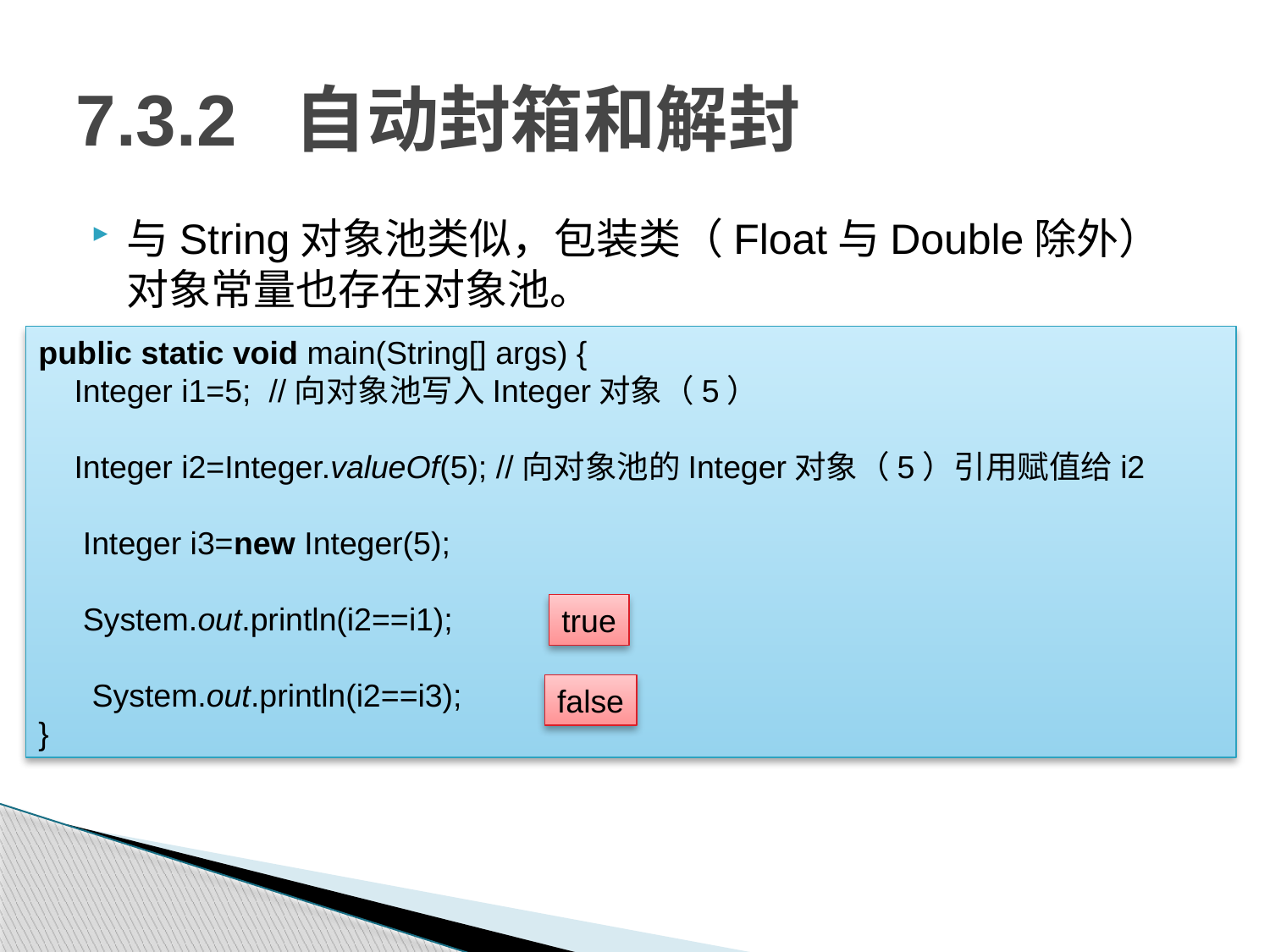

# 7.3.2  自动封箱和解封
与String对象池类似，包装类（Float与Double除外）对象常量也存在对象池。

public static void main(String[] args) {
    Integer i1=5;  //向对象池写入Integer对象（5）

    Integer i2=Integer.valueOf(5); //向对象池的Integer对象（5）引用赋值给i2

     Integer i3=new Integer(5);

     System.out.println(i2==i1);

      System.out.println(i2==i3);
}
true
false